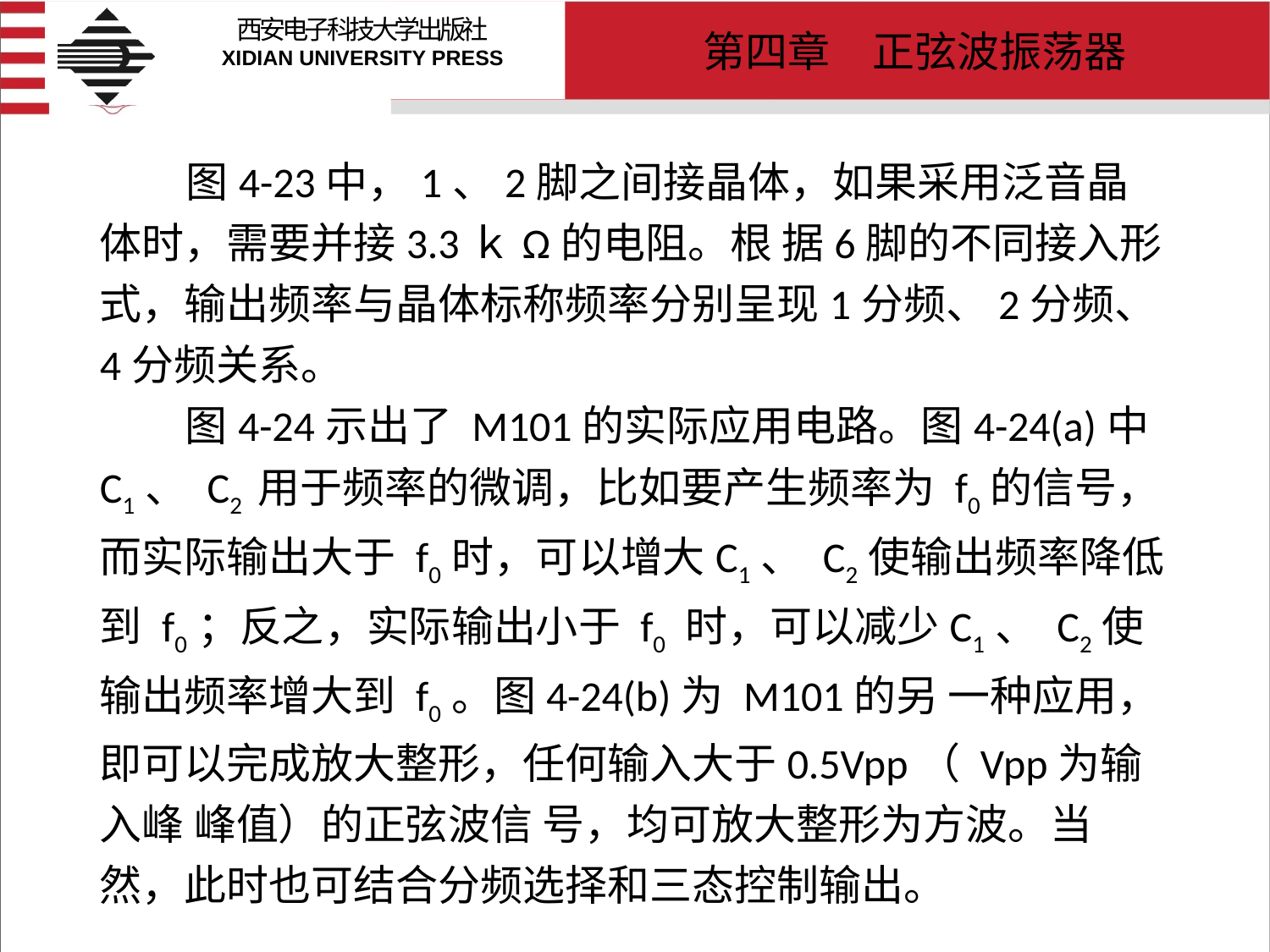

# 图4-23中，1、2脚之间接晶体，如果采用泛音晶体时，需要并接3.3ｋΩ的电阻。根 据6脚的不同接入形式，输出频率与晶体标称频率分别呈现1分频、2分频、4分频关系。 图4-24示出了 M101的实际应用电路。图4-24(a)中 C1、 C2 用于频率的微调，比如要产生频率为 f0的信号，而实际输出大于 f0时，可以增大C1、 C2使输出频率降低到 f0；反之，实际输出小于 f0 时，可以减少C1、 C2使输出频率增大到 f0。图4-24(b)为 M101的另 一种应用，即可以完成放大整形，任何输入大于0.5Vpp（ Vpp为输入峰 峰值）的正弦波信 号，均可放大整形为方波。当然，此时也可结合分频选择和三态控制输出。